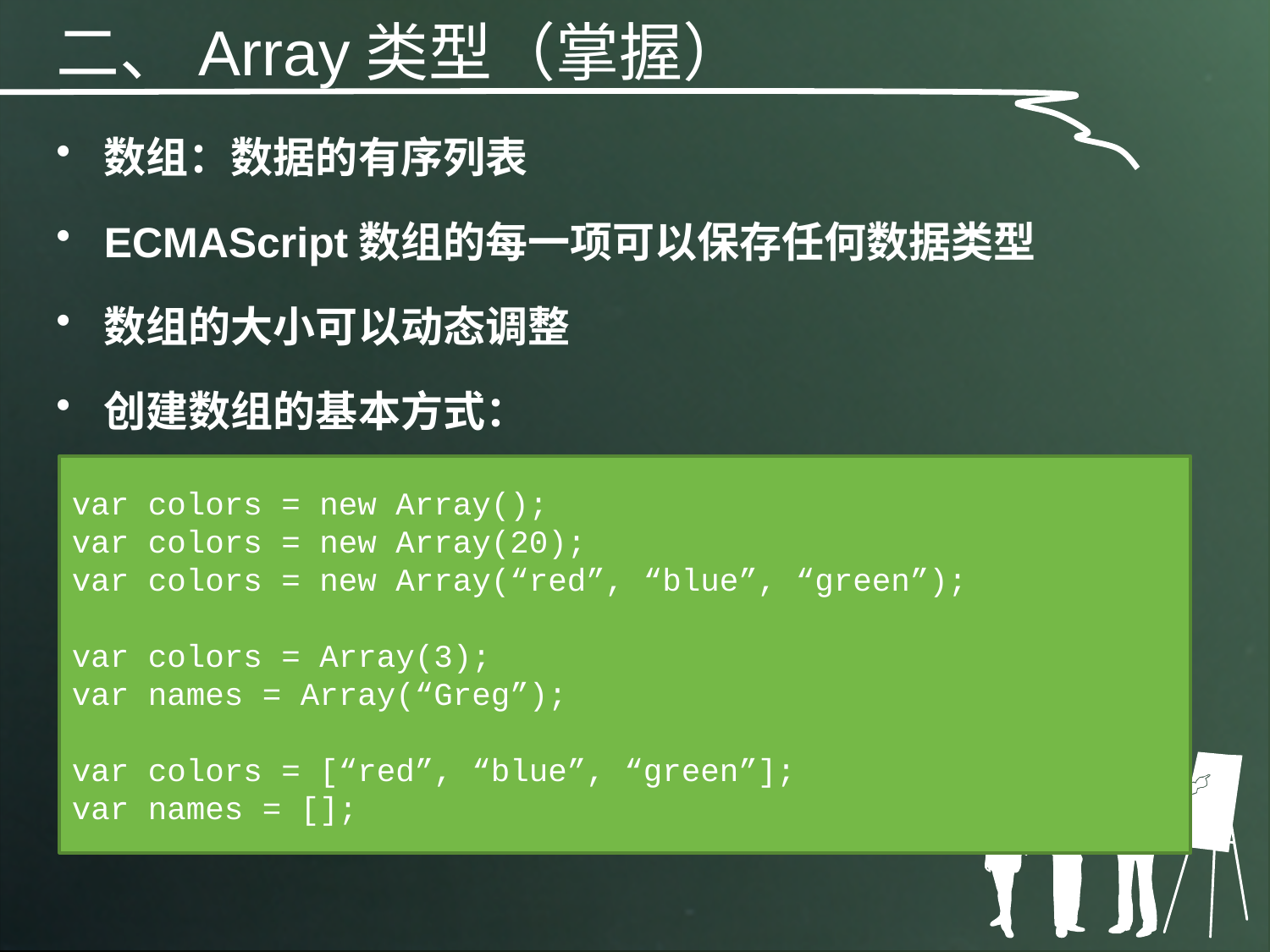

二、Array类型（掌握）

数组：数据的有序列表
ECMAScript数组的每一项可以保存任何数据类型
数组的大小可以动态调整
创建数组的基本方式：
var colors = new Array();
var colors = new Array(20);
var colors = new Array(“red”, “blue”, “green”);

var colors = Array(3);
var names = Array(“Greg”);

var colors = [“red”, “blue”, “green”];
var names = [];